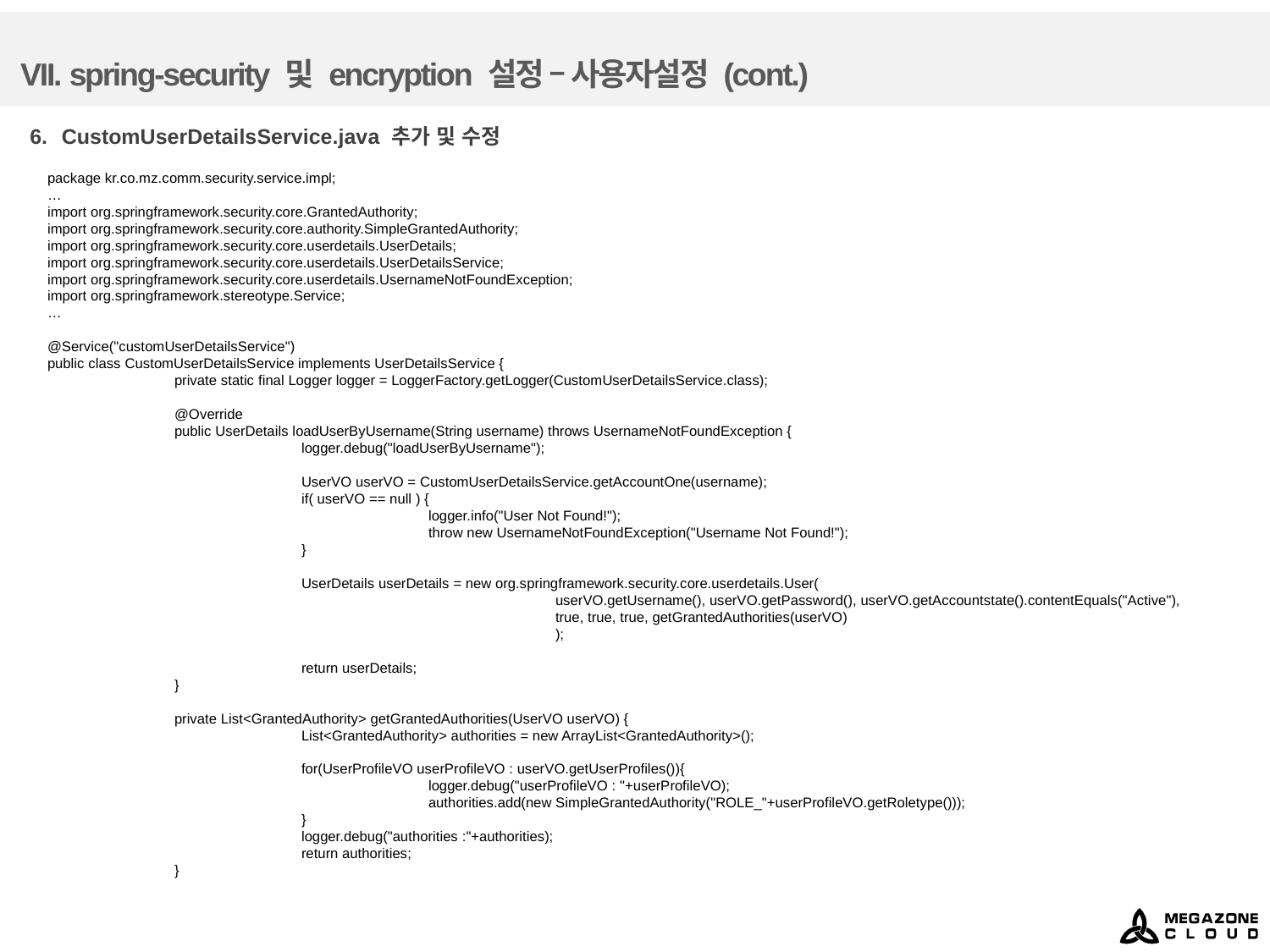

# VII. spring-security 및 encryption 설정 – 사용자설정 (cont.)
CustomUserDetailsService.java 추가 및 수정

package kr.co.mz.comm.security.service.impl;
…
import org.springframework.security.core.GrantedAuthority;
import org.springframework.security.core.authority.SimpleGrantedAuthority;
import org.springframework.security.core.userdetails.UserDetails;
import org.springframework.security.core.userdetails.UserDetailsService;
import org.springframework.security.core.userdetails.UsernameNotFoundException;
import org.springframework.stereotype.Service;
…

@Service("customUserDetailsService")
public class CustomUserDetailsService implements UserDetailsService {
	private static final Logger logger = LoggerFactory.getLogger(CustomUserDetailsService.class);

	@Override
	public UserDetails loadUserByUsername(String username) throws UsernameNotFoundException {
		logger.debug("loadUserByUsername");

		UserVO userVO = CustomUserDetailsService.getAccountOne(username);
		if( userVO == null ) {
			logger.info("User Not Found!");
			throw new UsernameNotFoundException("Username Not Found!");
		}

		UserDetails userDetails = new org.springframework.security.core.userdetails.User(
				userVO.getUsername(), userVO.getPassword(), userVO.getAccountstate().contentEquals("Active"),
				true, true, true, getGrantedAuthorities(userVO)
				);

		return userDetails;
	}

	private List<GrantedAuthority> getGrantedAuthorities(UserVO userVO) {
		List<GrantedAuthority> authorities = new ArrayList<GrantedAuthority>();

		for(UserProfileVO userProfileVO : userVO.getUserProfiles()){
			logger.debug("userProfileVO : "+userProfileVO);
			authorities.add(new SimpleGrantedAuthority("ROLE_"+userProfileVO.getRoletype()));
		}
		logger.debug("authorities :"+authorities);
		return authorities;
	}